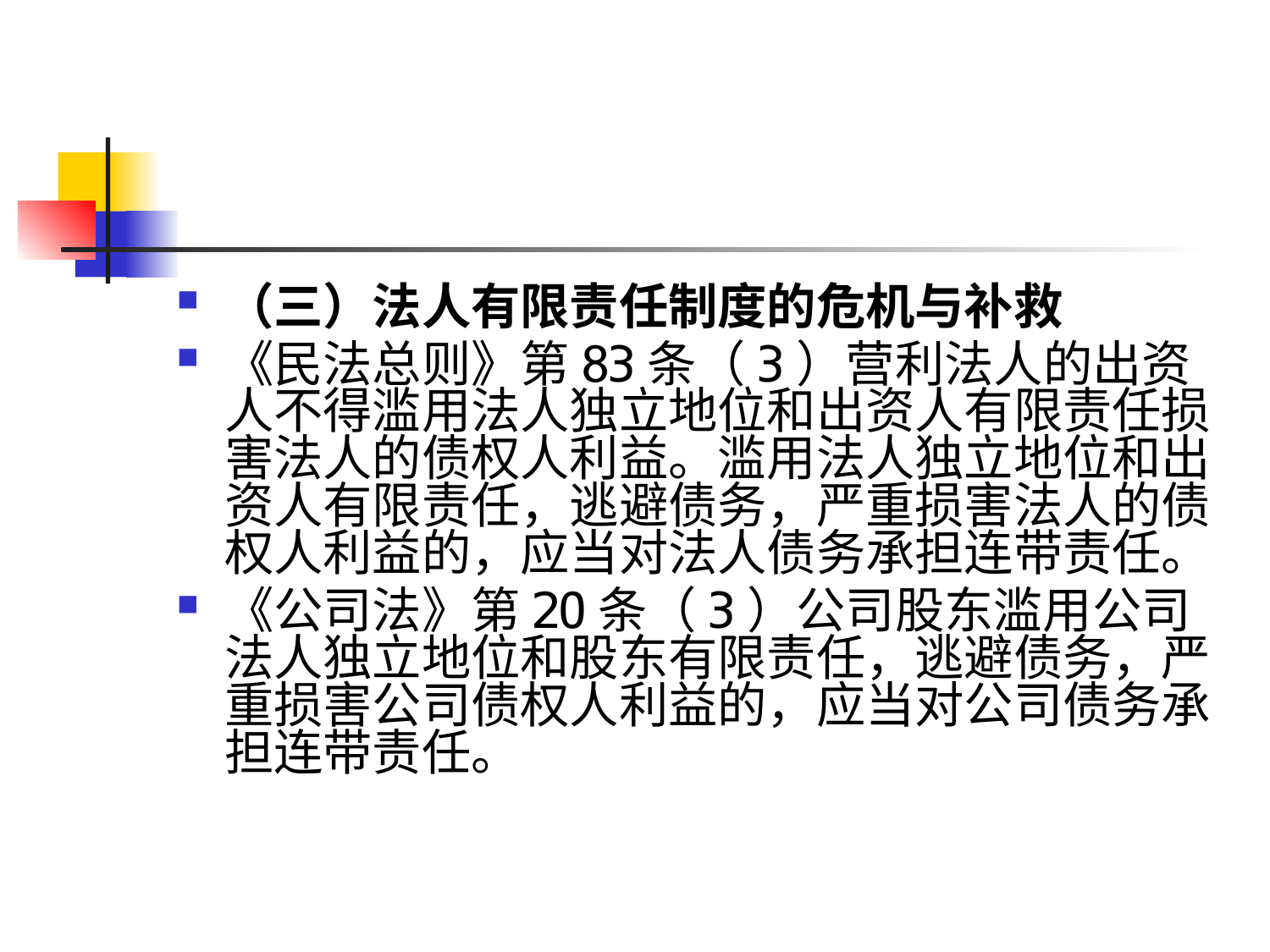

#
（三）法人有限责任制度的危机与补救
《民法总则》第83条（3）营利法人的出资人不得滥用法人独立地位和出资人有限责任损害法人的债权人利益。滥用法人独立地位和出资人有限责任，逃避债务，严重损害法人的债权人利益的，应当对法人债务承担连带责任。
《公司法》第20条（3）公司股东滥用公司法人独立地位和股东有限责任，逃避债务，严重损害公司债权人利益的，应当对公司债务承担连带责任。